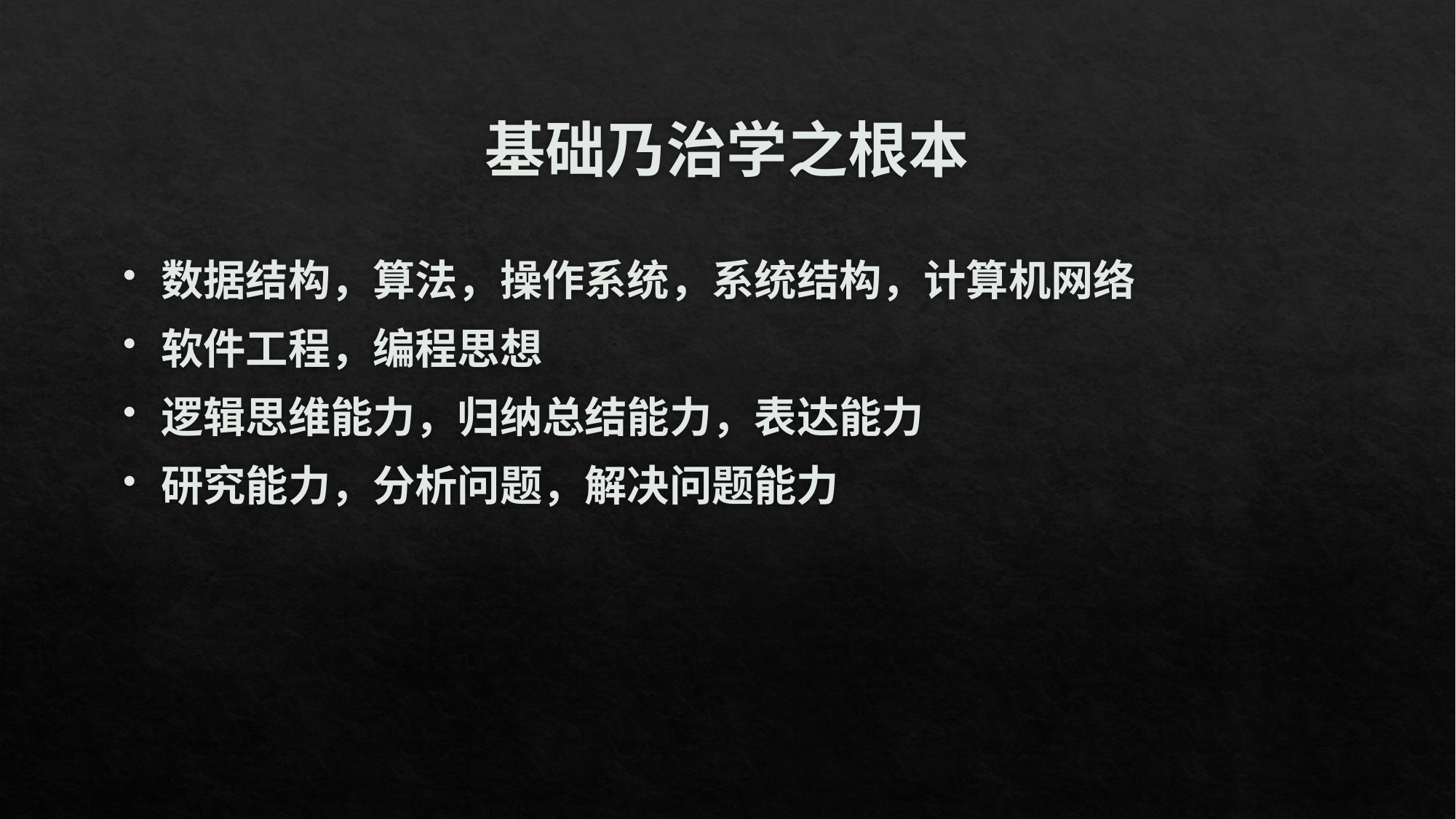

# 基础乃治学之根本
数据结构，算法，操作系统，系统结构，计算机网络
软件工程，编程思想
逻辑思维能力，归纳总结能力，表达能力
研究能力，分析问题，解决问题能力